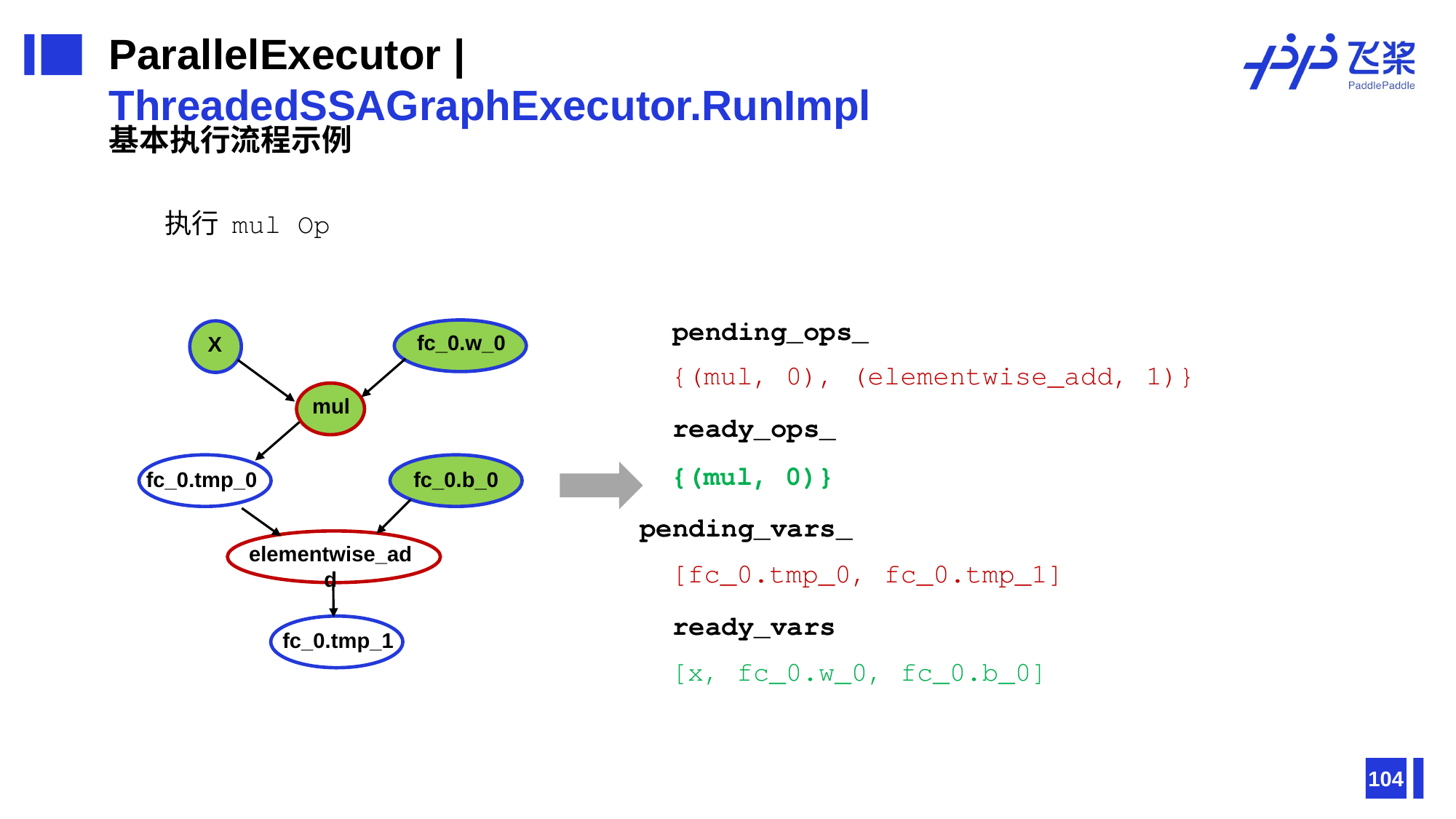

ParallelExecutor | ThreadedSSAGraphExecutor.RunImpl
基本执行流程示例
执行 mul Op
pending_ops_
{(mul, 0), (elementwise_add, 1)}

fc_0.w_0

X

mul

fc_0.tmp_0

fc_0.b_0

elementwise_add

fc_0.tmp_1
ready_ops_
{(mul, 0)}

pending_vars_
[fc_0.tmp_0, fc_0.tmp_1]
ready_vars
[x, fc_0.w_0, fc_0.b_0]
104